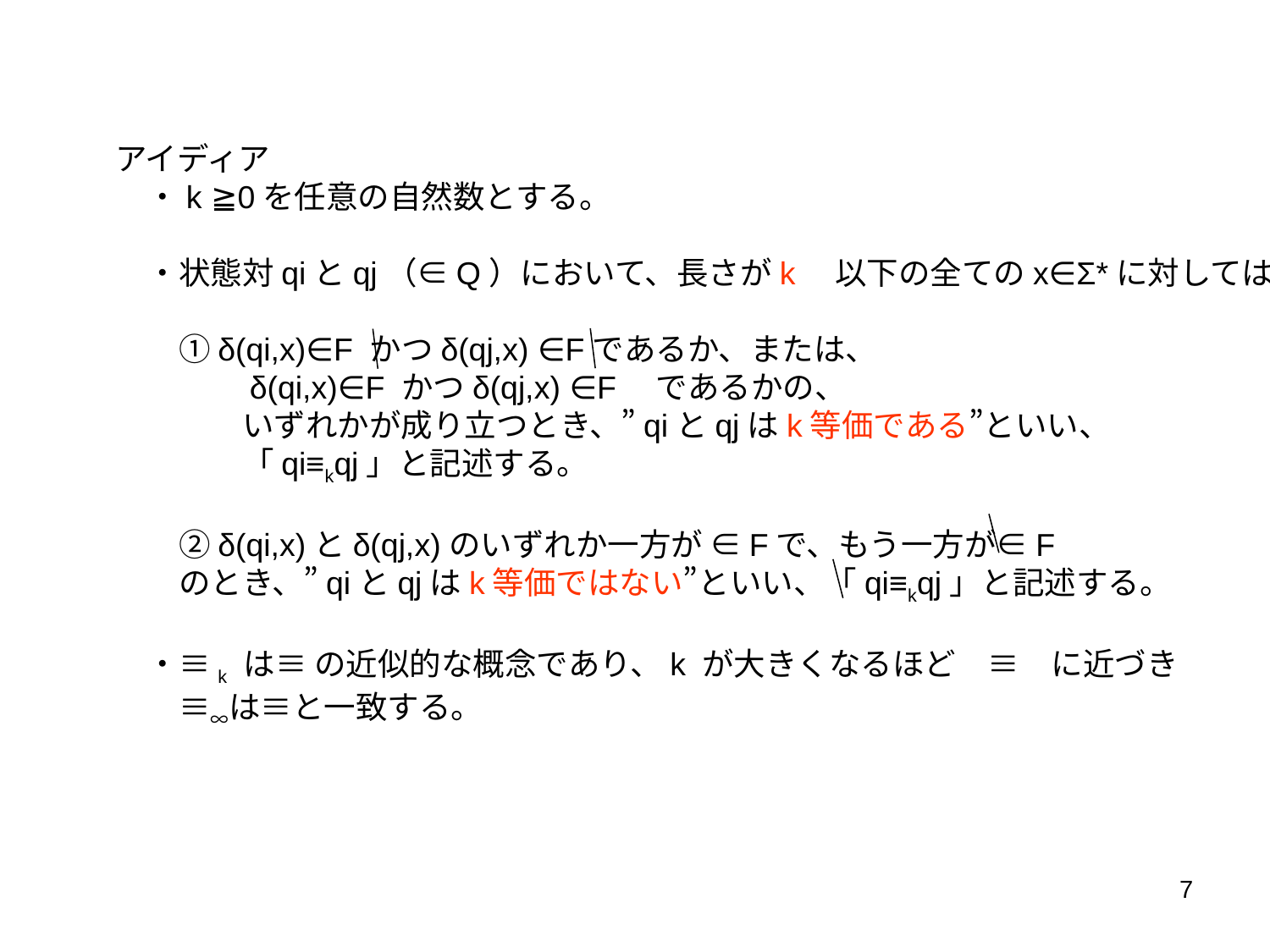

アイディア
　　　・k ≧0を任意の自然数とする。

　　　・状態対qiとqj（∈Q）において、長さがk　以下の全てのx∈Σ*に対しては、

　　　　①δ(qi,x)∈F かつδ(qj,x) ∈Fであるか、または、
　　　　　　δ(qi,x)∈F かつδ(qj,x) ∈F　であるかの、
　　　　　　いずれかが成り立つとき、”qiとqjはk等価である”といい、
　　　　　　「qi≡kqj」と記述する。

　　　　②δ(qi,x)とδ(qj,x)のいずれか一方が ∈Fで、もう一方が∈F
　　　　のとき、”qiとqjはk等価ではない”といい、「qi≡kqj」と記述する。

　　　・≡k は≡ の近似的な概念であり、k が大きくなるほど　≡　に近づき
　　　　≡∞は≡と一致する。
7